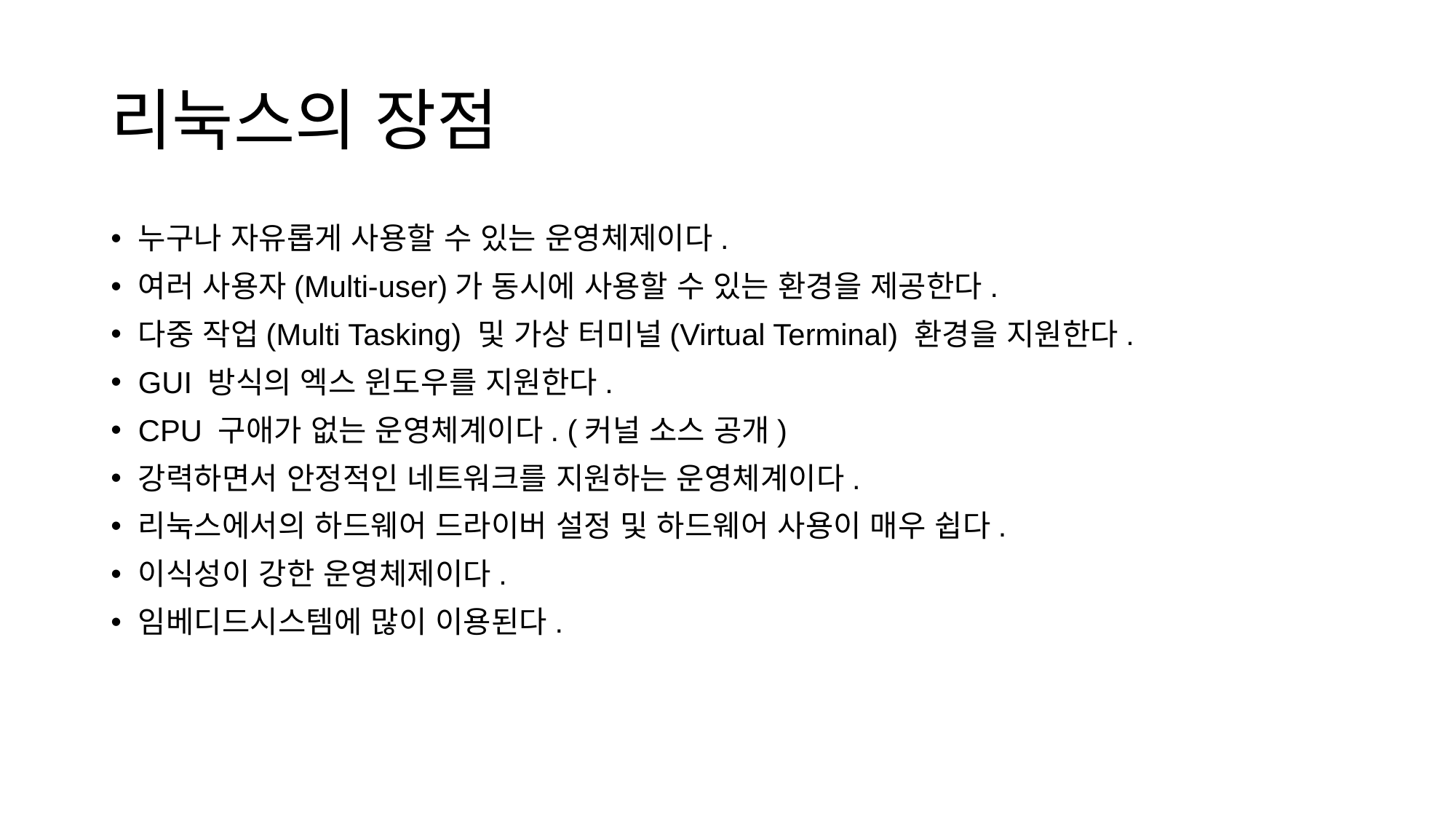

# 리눅스의 장점
누구나 자유롭게 사용할 수 있는 운영체제이다.
여러 사용자(Multi-user)가 동시에 사용할 수 있는 환경을 제공한다.
다중 작업(Multi Tasking) 및 가상 터미널(Virtual Terminal) 환경을 지원한다.
GUI 방식의 엑스 윈도우를 지원한다.
CPU 구애가 없는 운영체계이다. (커널 소스 공개)
강력하면서 안정적인 네트워크를 지원하는 운영체계이다.
리눅스에서의 하드웨어 드라이버 설정 및 하드웨어 사용이 매우 쉽다.
이식성이 강한 운영체제이다.
임베디드시스템에 많이 이용된다.